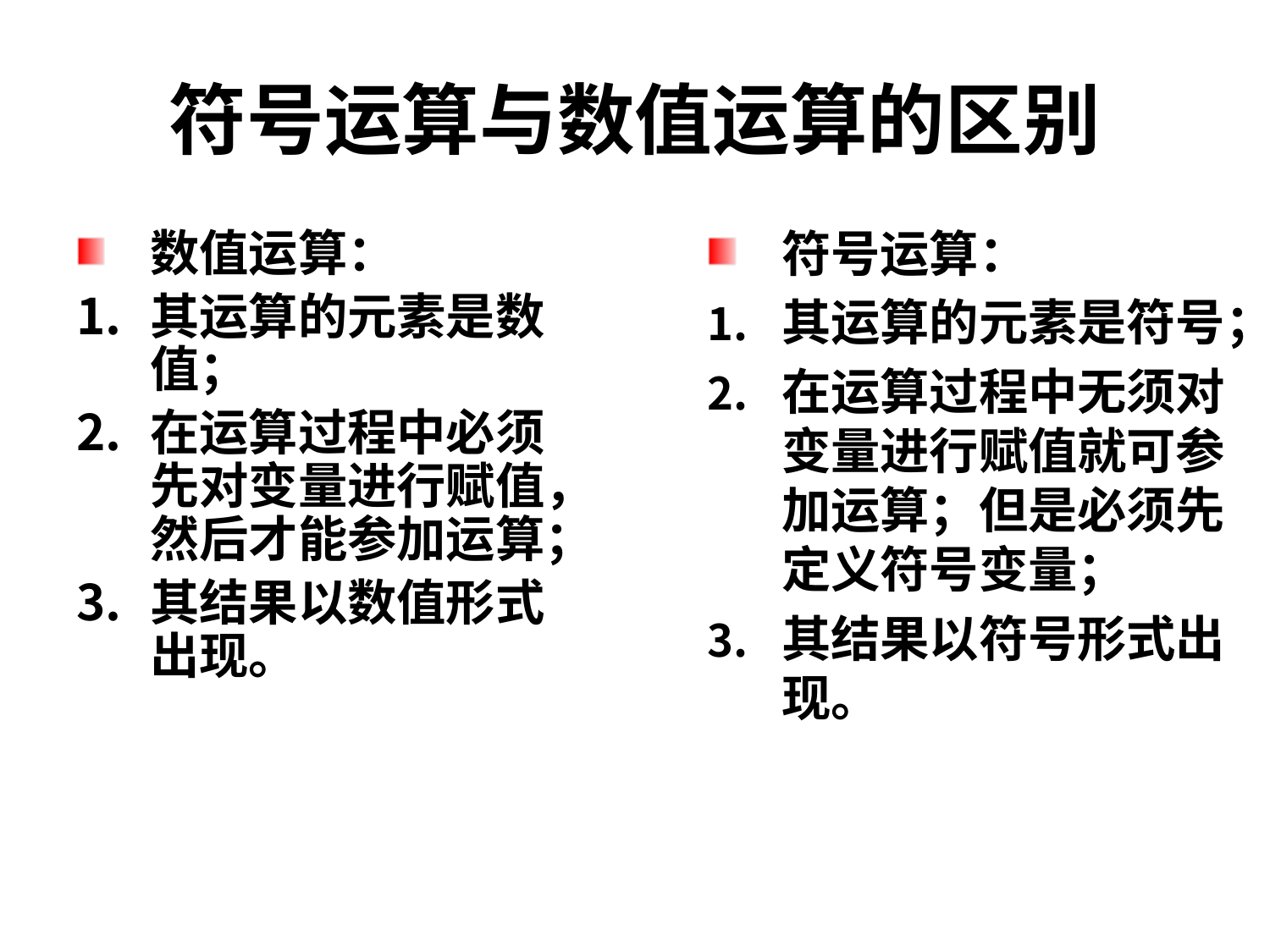

# 符号运算与数值运算的区别
符号运算：
其运算的元素是符号；
在运算过程中无须对变量进行赋值就可参加运算；但是必须先定义符号变量；
其结果以符号形式出现。

数值运算：
其运算的元素是数值；
在运算过程中必须先对变量进行赋值，然后才能参加运算；
其结果以数值形式出现。